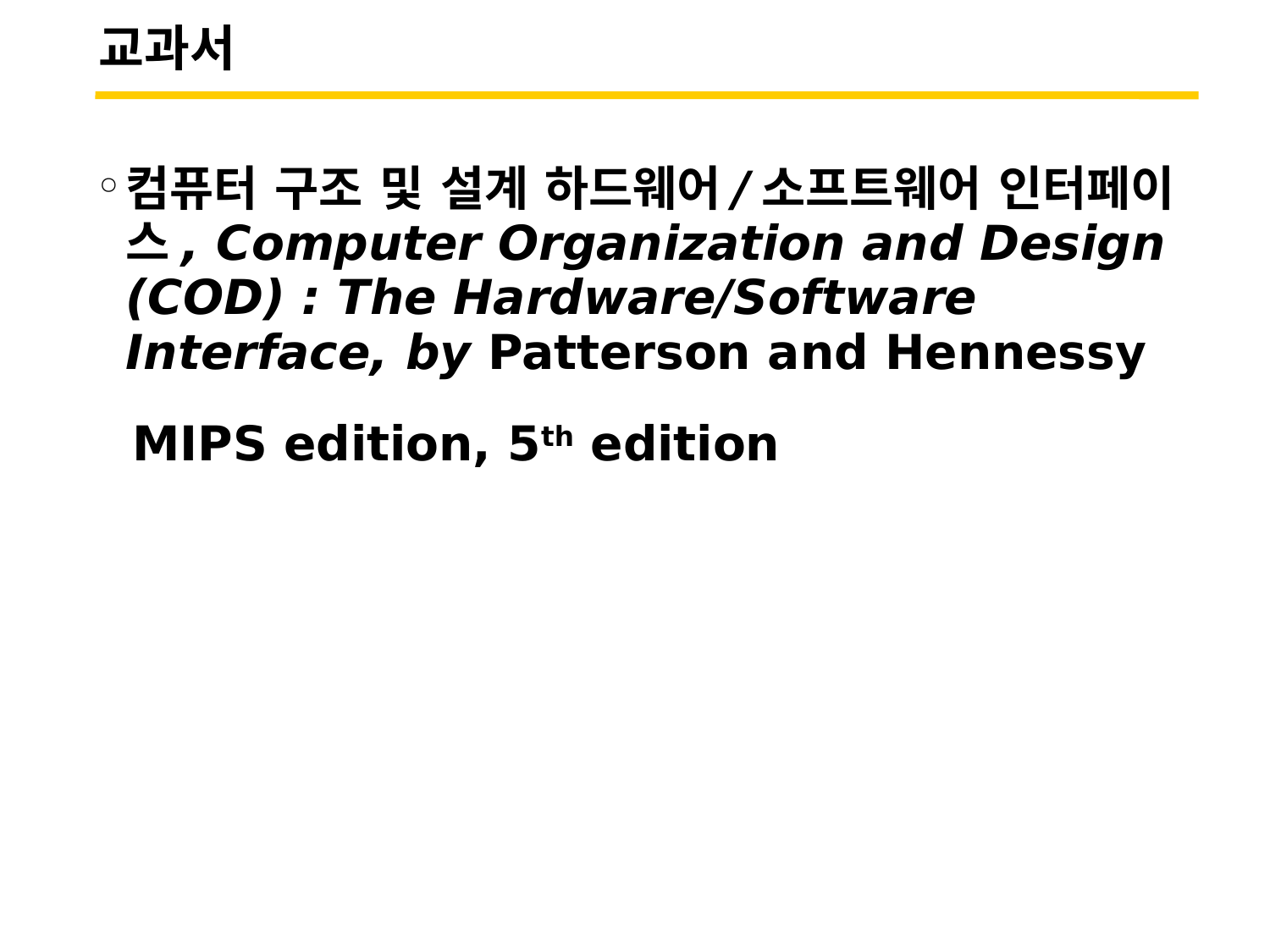

교과서
컴퓨터 구조 및 설계 하드웨어/소프트웨어 인터페이스, Computer Organization and Design (COD) : The Hardware/Software Interface, by Patterson and Hennessy
  MIPS edition, 5th edition